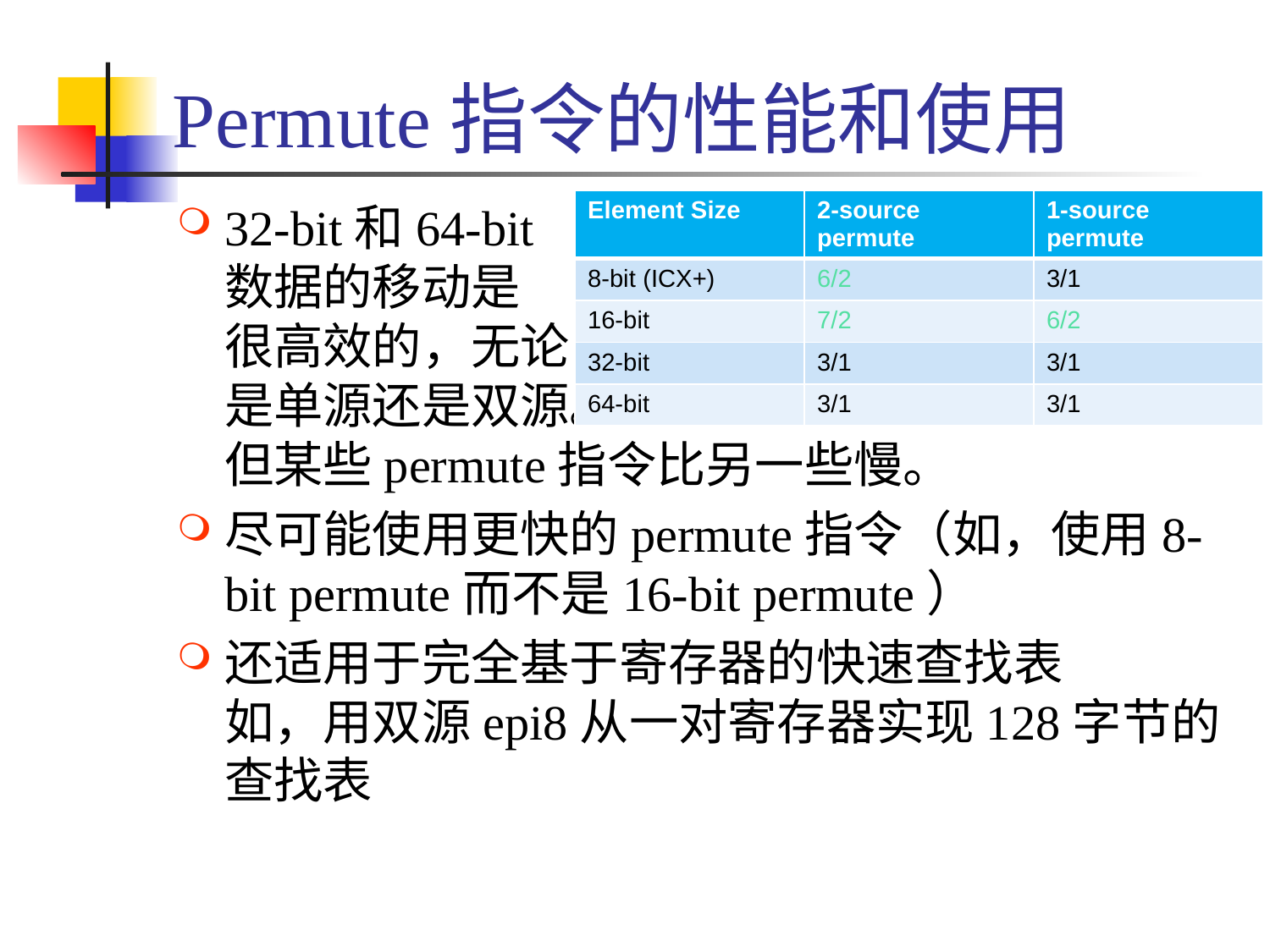

# Permute指令的性能和使用
32-bit和64-bit
数据的移动是
很高效的，无论
是单源还是双源。
但某些permute指令比另一些慢。
尽可能使用更快的permute指令（如，使用8-bit permute而不是16-bit permute）
还适用于完全基于寄存器的快速查找表
如，用双源epi8从一对寄存器实现128字节的查找表
| Element Size | 2-source permute | 1-source permute |
| --- | --- | --- |
| 8-bit (ICX+) | 6/2 | 3/1 |
| 16-bit | 7/2 | 6/2 |
| 32-bit | 3/1 | 3/1 |
| 64-bit | 3/1 | 3/1 |